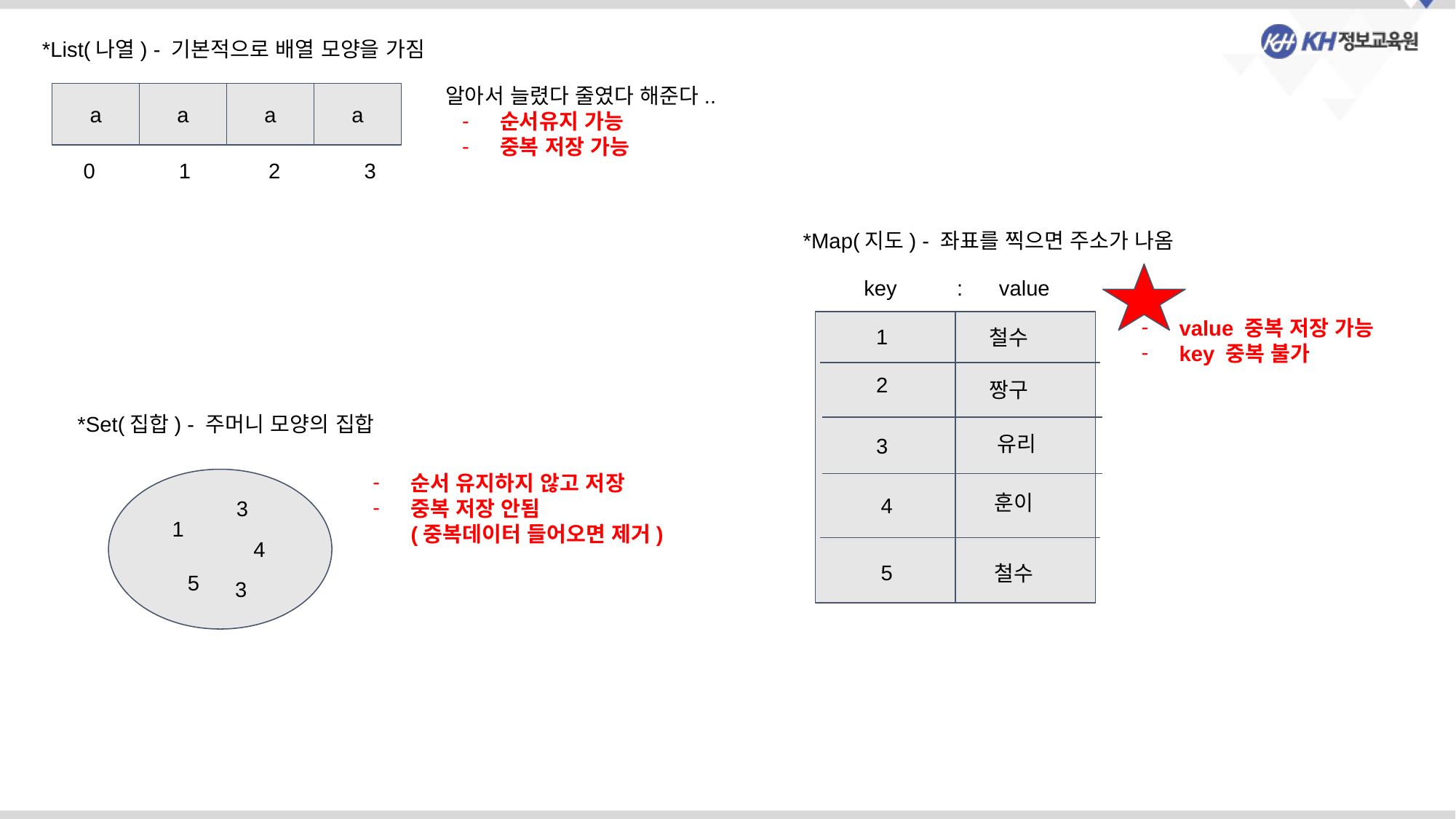

*List(나열) - 기본적으로 배열 모양을 가짐

알아서 늘렸다 줄였다 해준다..
순서유지 가능
중복 저장 가능
a
a
a
a
0              1             2              3
*Map(지도) - 좌표를 찍으면 주소가 나옴
key          :      value

value 중복 저장 가능
key 중복 불가

1
철수
2
짱구
*Set(집합) - 주머니 모양의 집합
유리
3
순서 유지하지 않고 저장
중복 저장 안됨
(중복데이터 들어오면 제거)

훈이
4
3
1
4
5
철수
5
3